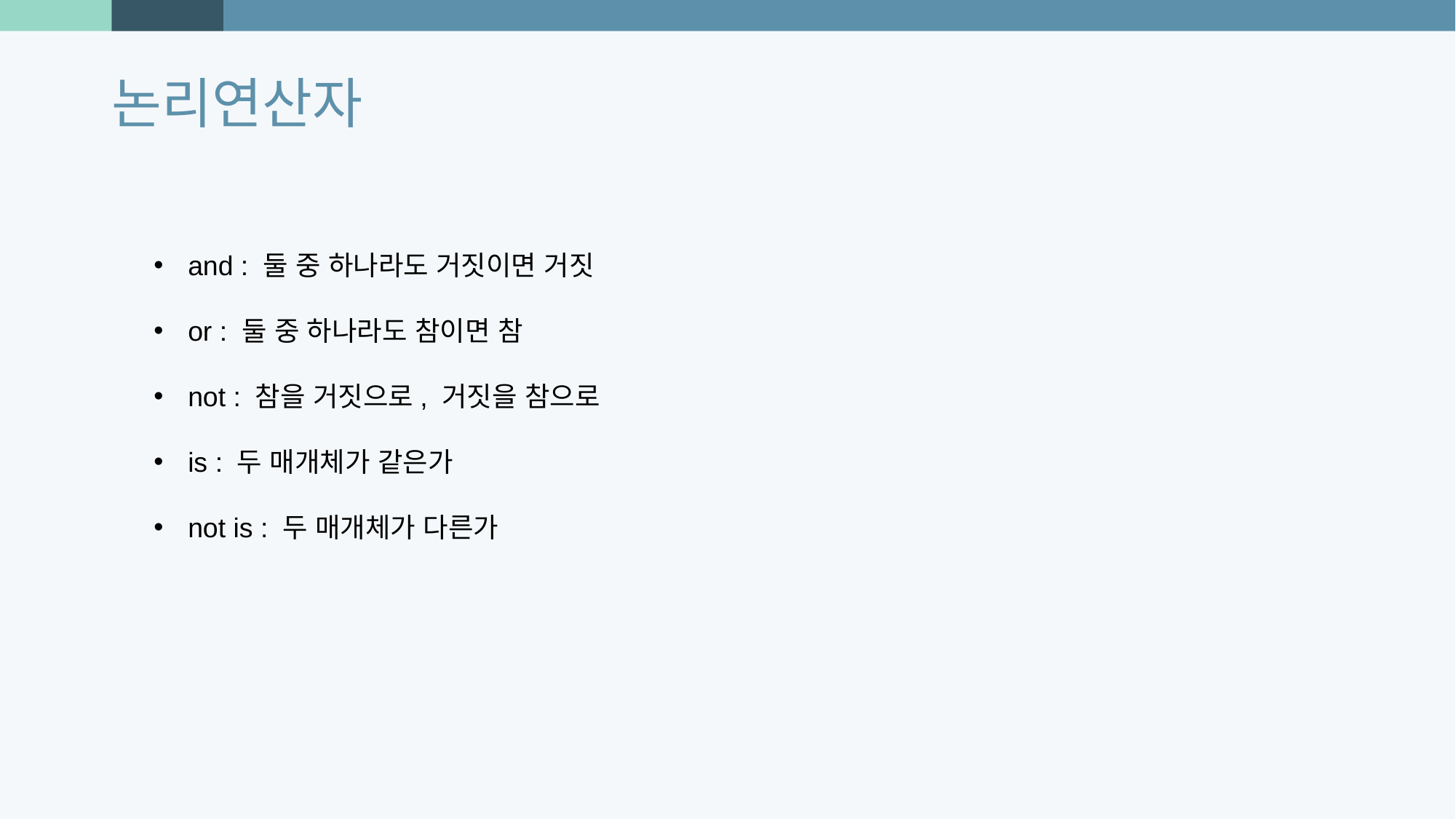

논리연산자
and : 둘 중 하나라도 거짓이면 거짓
or : 둘 중 하나라도 참이면 참
not : 참을 거짓으로, 거짓을 참으로
is : 두 매개체가 같은가
not is : 두 매개체가 다른가
Photo by Joel Filipe on Unsplash